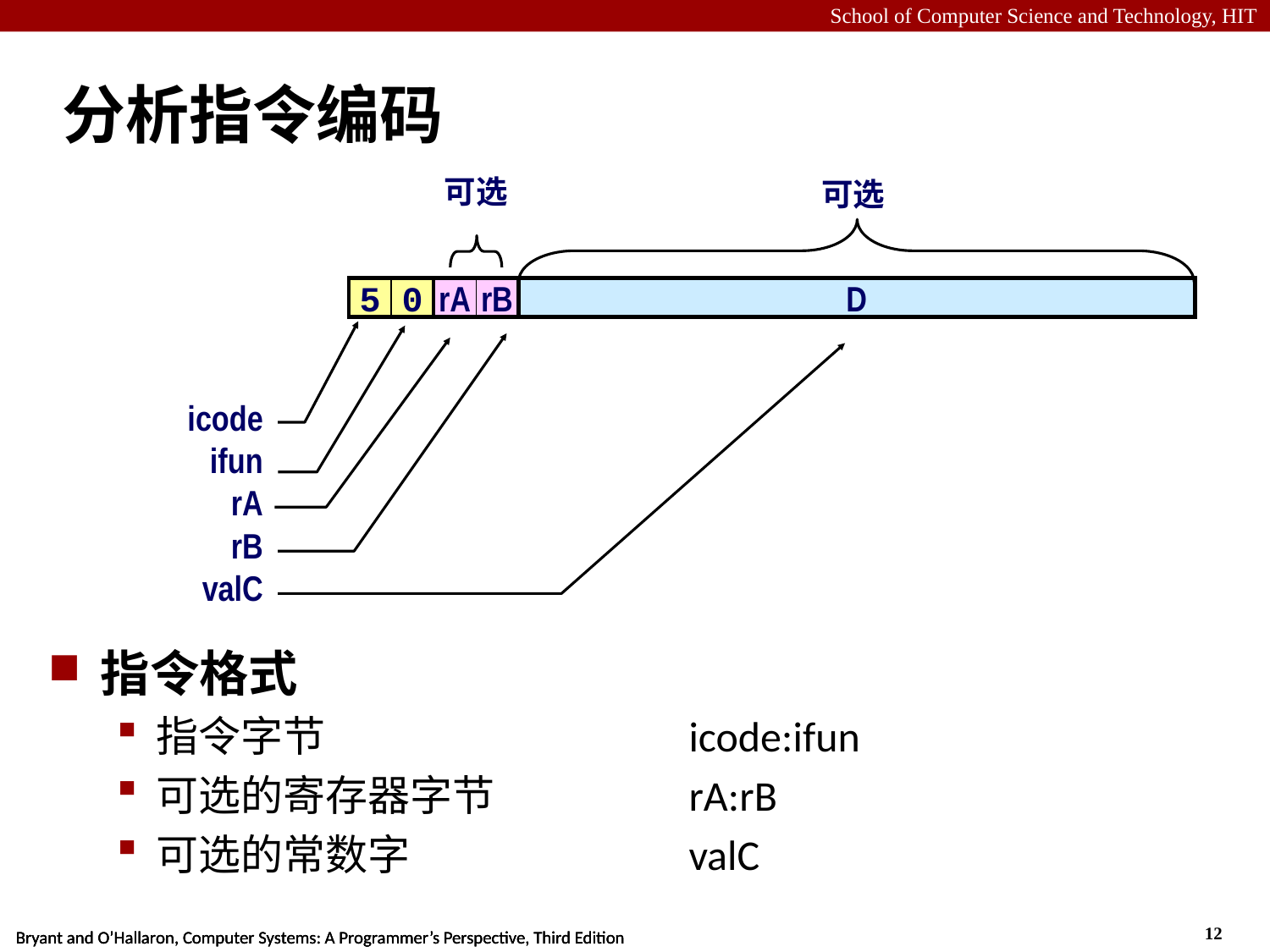

# 分析指令编码
可选
可选

5

0
rA

rB
D

icode
ifun
rA
rB
valC
指令格式
指令字节	icode:ifun
可选的寄存器字节	rA:rB
可选的常数字	valC